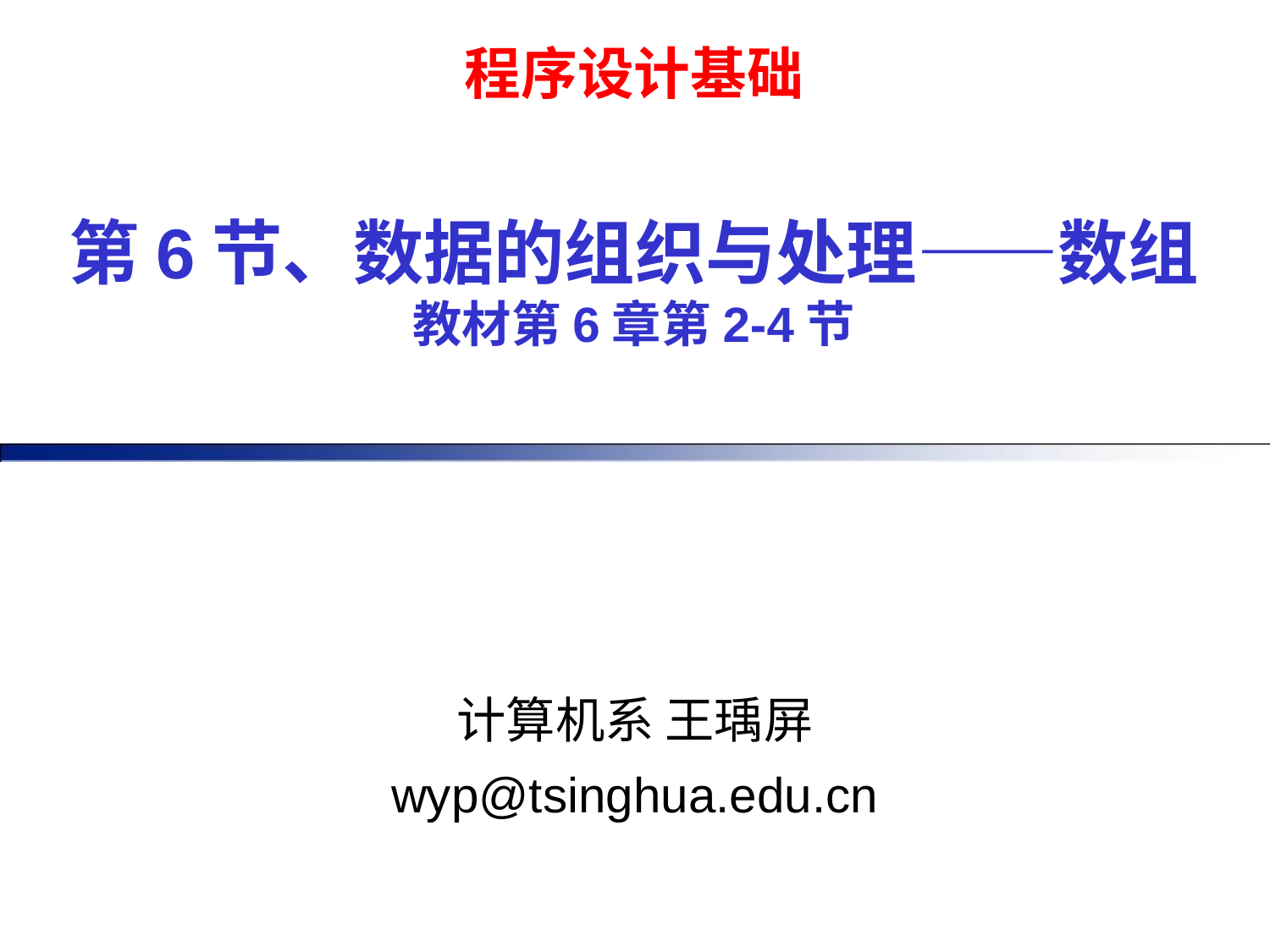

程序设计基础
# 第6节、数据的组织与处理——数组 教材第6章第2-4节
计算机系 王瑀屏
wyp@tsinghua.edu.cn